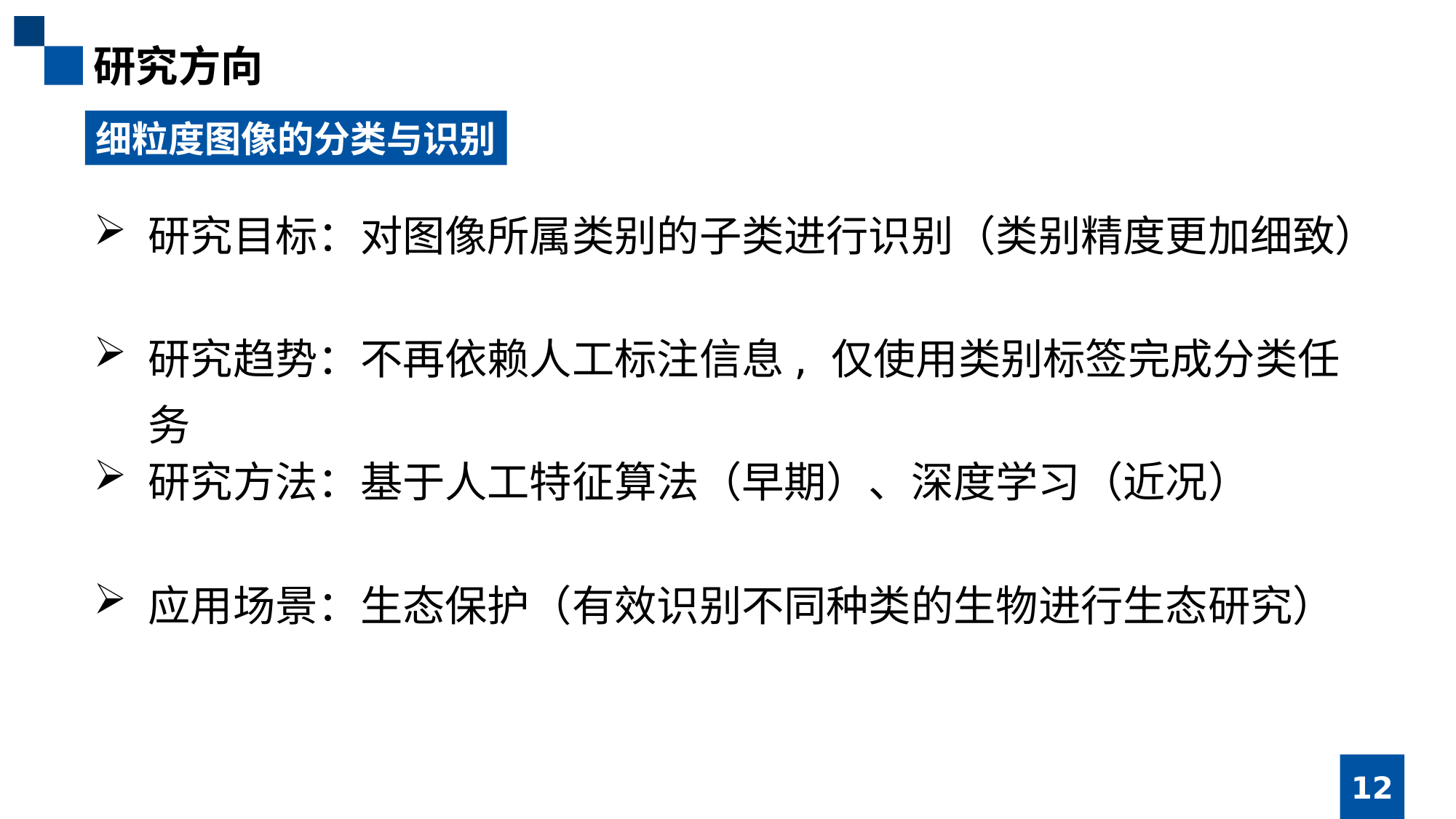

研究方向
细粒度图像的分类与识别
研究目标：对图像所属类别的子类进行识别（类别精度更加细致）
研究趋势：不再依赖人工标注信息, 仅使用类别标签完成分类任务
研究方法：基于人工特征算法（早期）、深度学习（近况）
应用场景：生态保护（有效识别不同种类的生物进行生态研究）
12